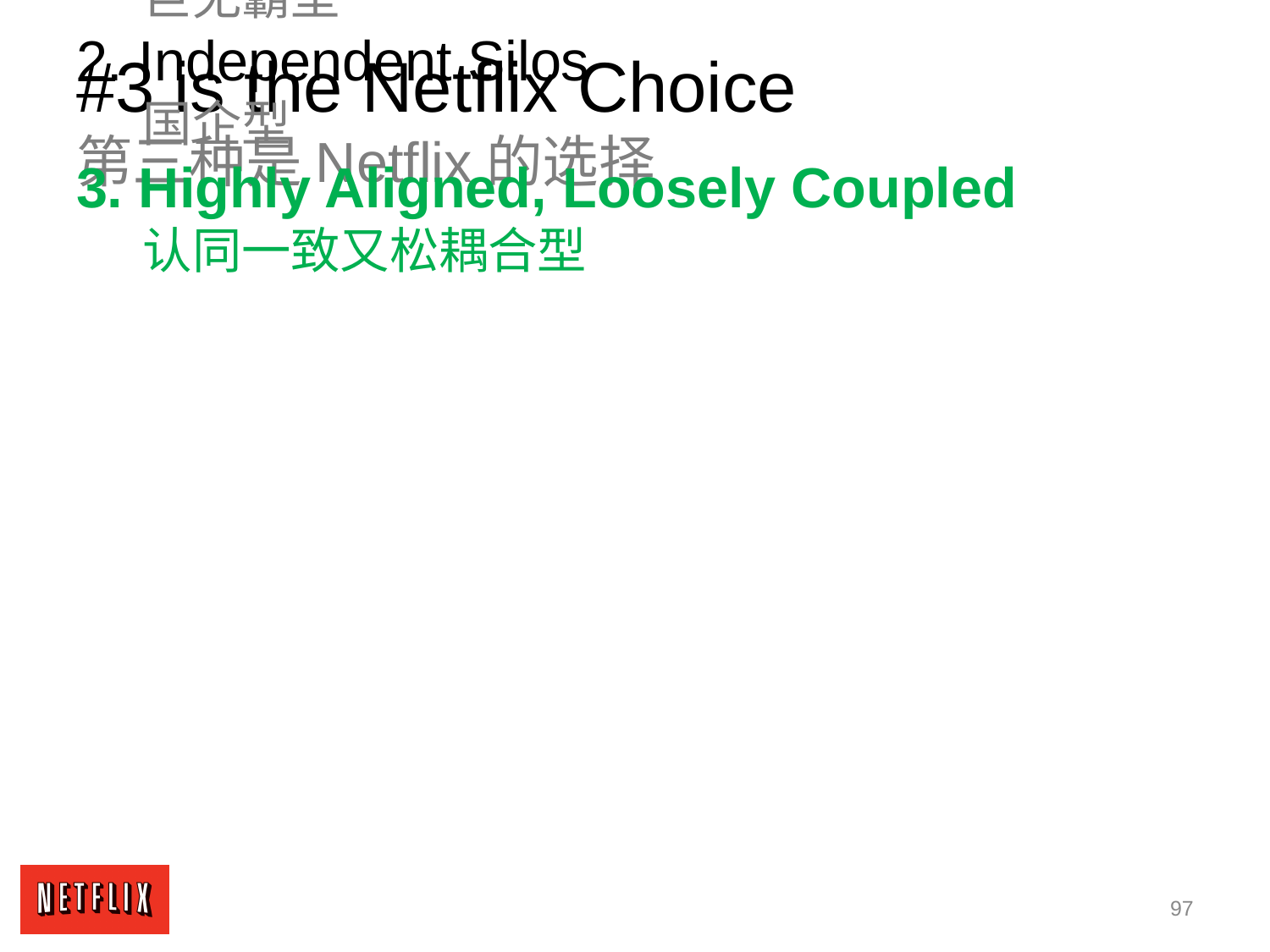

#3 is the Netflix Choice
第三种是Netflix的选择
1. Tightly Coupled Monolith
     巨无霸型
2. Independent Silos
     国企型
3. Highly Aligned, Loosely Coupled
     认同一致又松耦合型

97